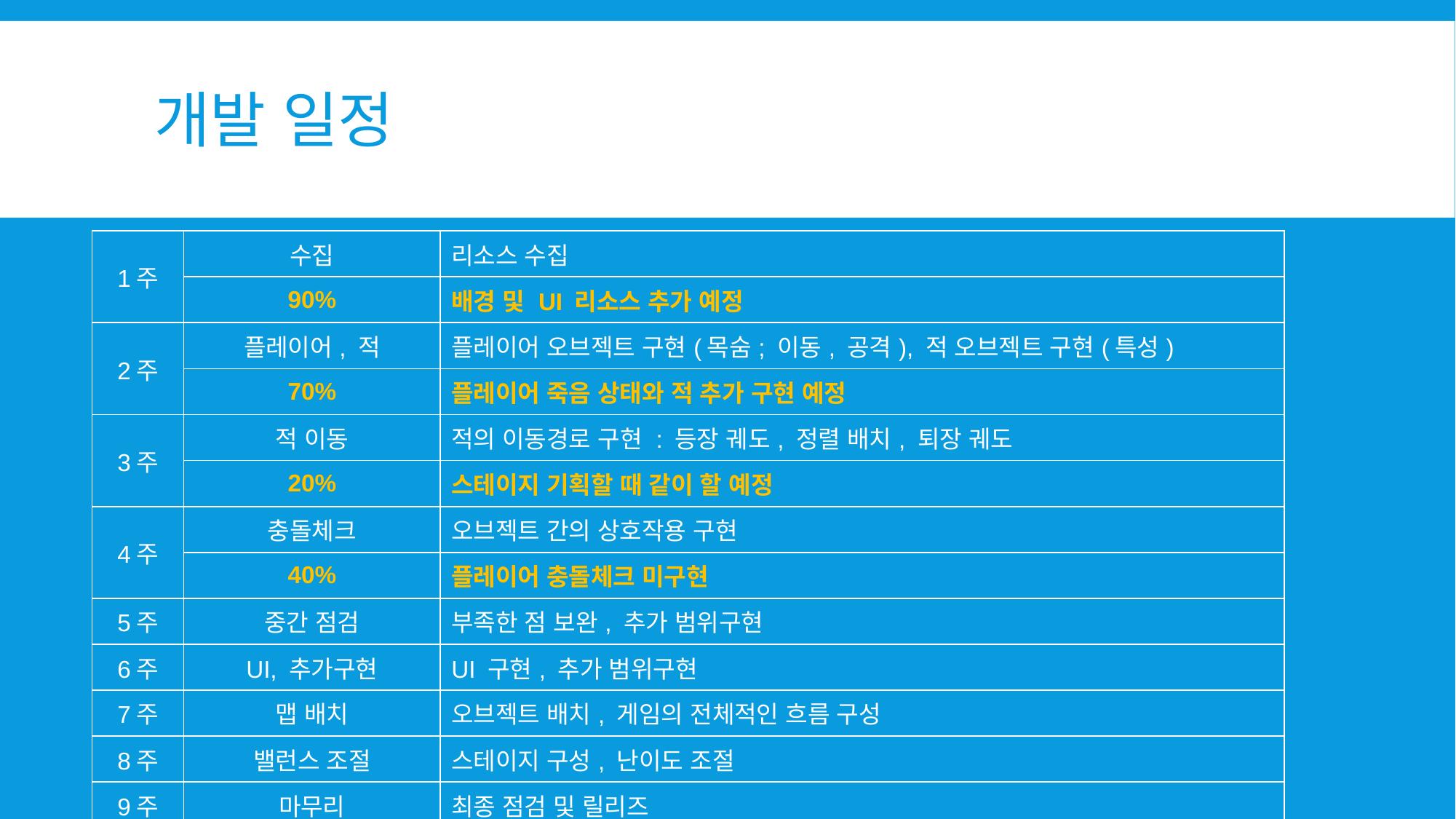

# 개발 일정
| 1주 | 수집 | 리소스 수집 |
| --- | --- | --- |
|  | 90% | 배경 및 UI 리소스 추가 예정 |
| 2주 | 플레이어, 적 | 플레이어 오브젝트 구현(목숨; 이동, 공격), 적 오브젝트 구현(특성) |
|  | 70% | 플레이어 죽음 상태와 적 추가 구현 예정 |
| 3주 | 적 이동 | 적의 이동경로 구현 : 등장 궤도, 정렬 배치, 퇴장 궤도 |
|  | 20% | 스테이지 기획할 때 같이 할 예정 |
| 4주 | 충돌체크 | 오브젝트 간의 상호작용 구현 |
|  | 40% | 플레이어 충돌체크 미구현 |
| 5주 | 중간 점검 | 부족한 점 보완, 추가 범위구현 |
| 6주 | UI, 추가구현 | UI 구현, 추가 범위구현 |
| 7주 | 맵 배치 | 오브젝트 배치, 게임의 전체적인 흐름 구성 |
| 8주 | 밸런스 조절 | 스테이지 구성, 난이도 조절 |
| 9주 | 마무리 | 최종 점검 및 릴리즈 |